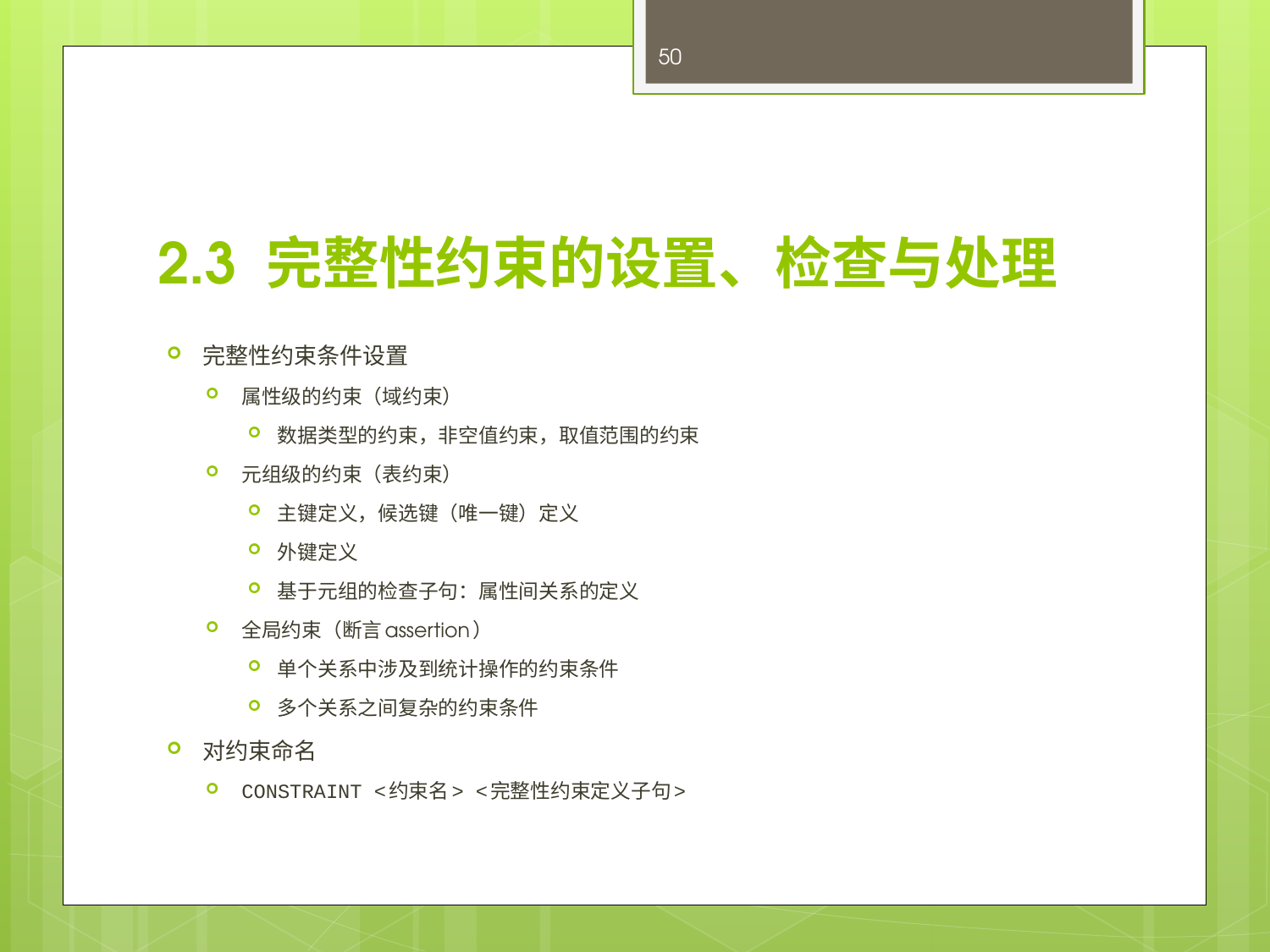

50
# 2.3 完整性约束的设置、检查与处理
完整性约束条件设置
属性级的约束（域约束）
数据类型的约束，非空值约束，取值范围的约束
元组级的约束（表约束）
主键定义，候选键（唯一键）定义
外键定义
基于元组的检查子句：属性间关系的定义
全局约束（断言assertion）
单个关系中涉及到统计操作的约束条件
多个关系之间复杂的约束条件
对约束命名
CONSTRAINT <约束名> <完整性约束定义子句>